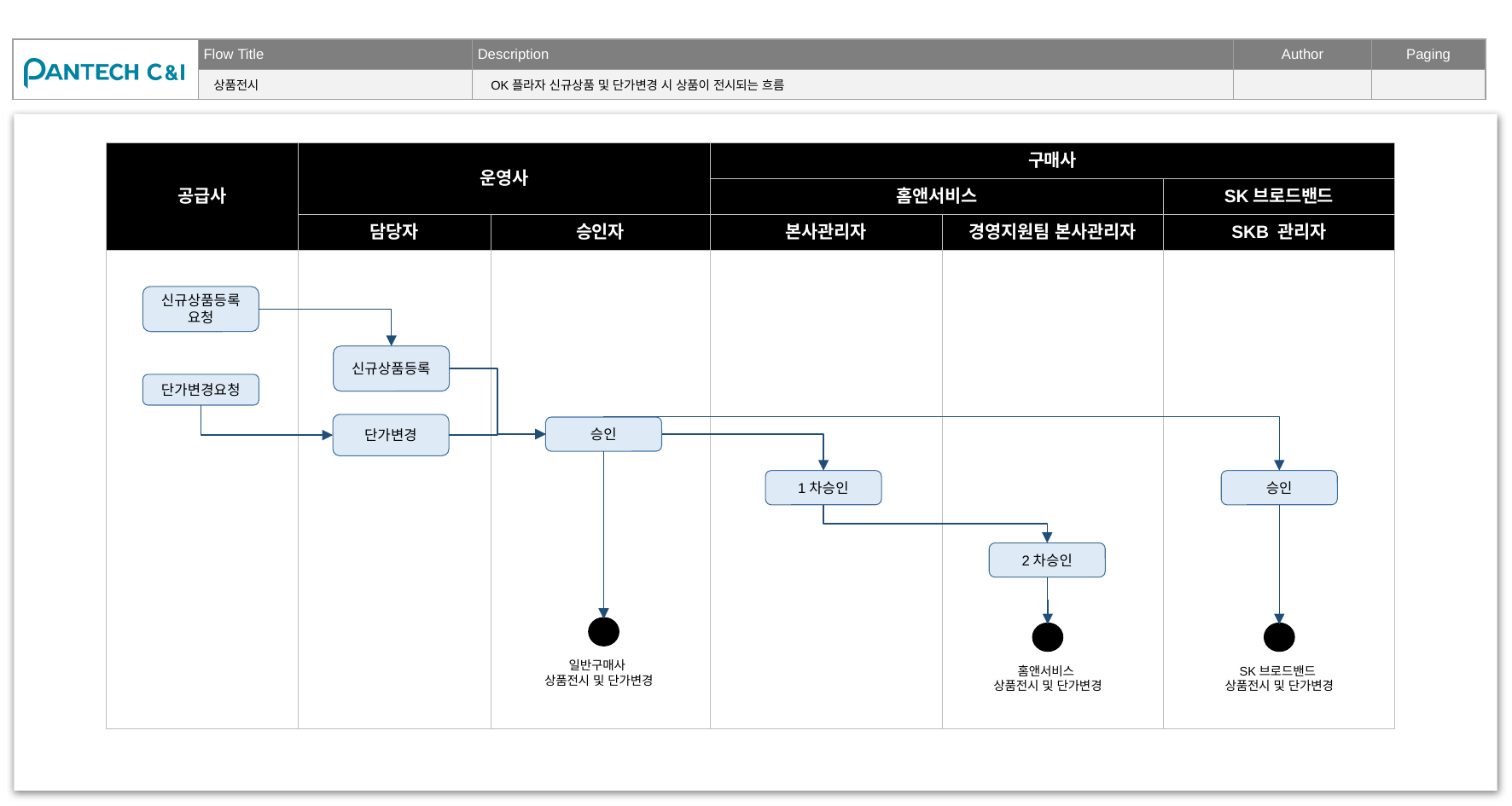

상품전시
OK플라자 신규상품 및 단가변경 시 상품이 전시되는 흐름

| 공급사 | 운영사 |  | 구매사 |  |  |
| --- | --- | --- | --- | --- | --- |
|  |  |  | 홈앤서비스 |  | SK브로드밴드 |
|  | 담당자 | 승인자 | 본사관리자 | 경영지원팀 본사관리자 | SKB 관리자 |
|  |  |  |  |  |  |
신규상품등록요청
신규상품등록
단가변경요청
단가변경
승인
1차승인
승인
2차승인

일반구매사
상품전시 및 단가변경
홈앤서비스
상품전시 및 단가변경
SK브로드밴드
상품전시 및 단가변경